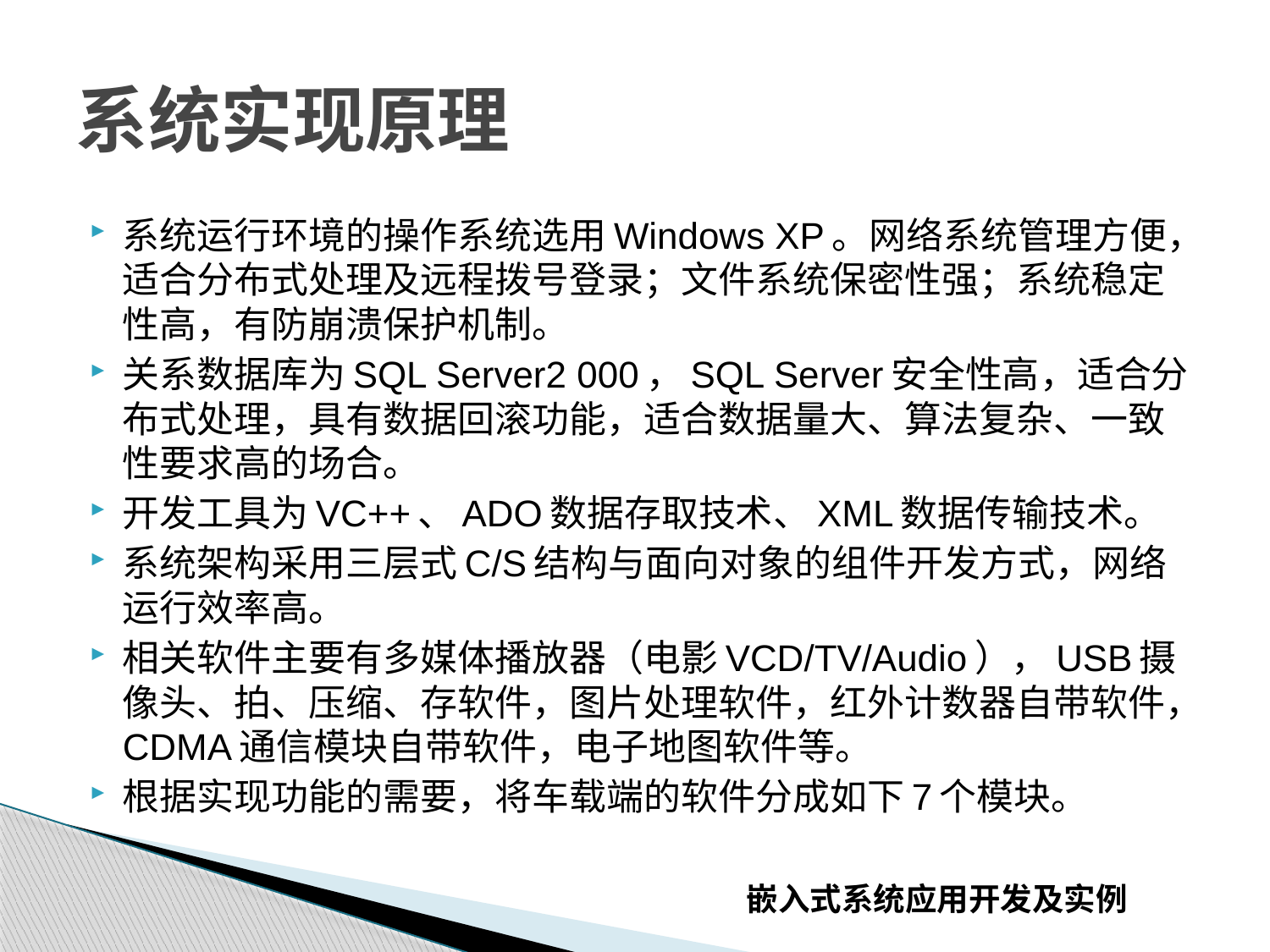

# 系统实现原理
系统运行环境的操作系统选用Windows XP。网络系统管理方便，适合分布式处理及远程拨号登录；文件系统保密性强；系统稳定性高，有防崩溃保护机制。
关系数据库为SQL Server2 000，SQL Server安全性高，适合分布式处理，具有数据回滚功能，适合数据量大、算法复杂、一致性要求高的场合。
开发工具为VC++、ADO数据存取技术、XML数据传输技术。
系统架构采用三层式C/S结构与面向对象的组件开发方式，网络运行效率高。
相关软件主要有多媒体播放器（电影VCD/TV/Audio），USB摄像头、拍、压缩、存软件，图片处理软件，红外计数器自带软件，CDMA通信模块自带软件，电子地图软件等。
根据实现功能的需要，将车载端的软件分成如下7个模块。
嵌入式系统应用开发及实例